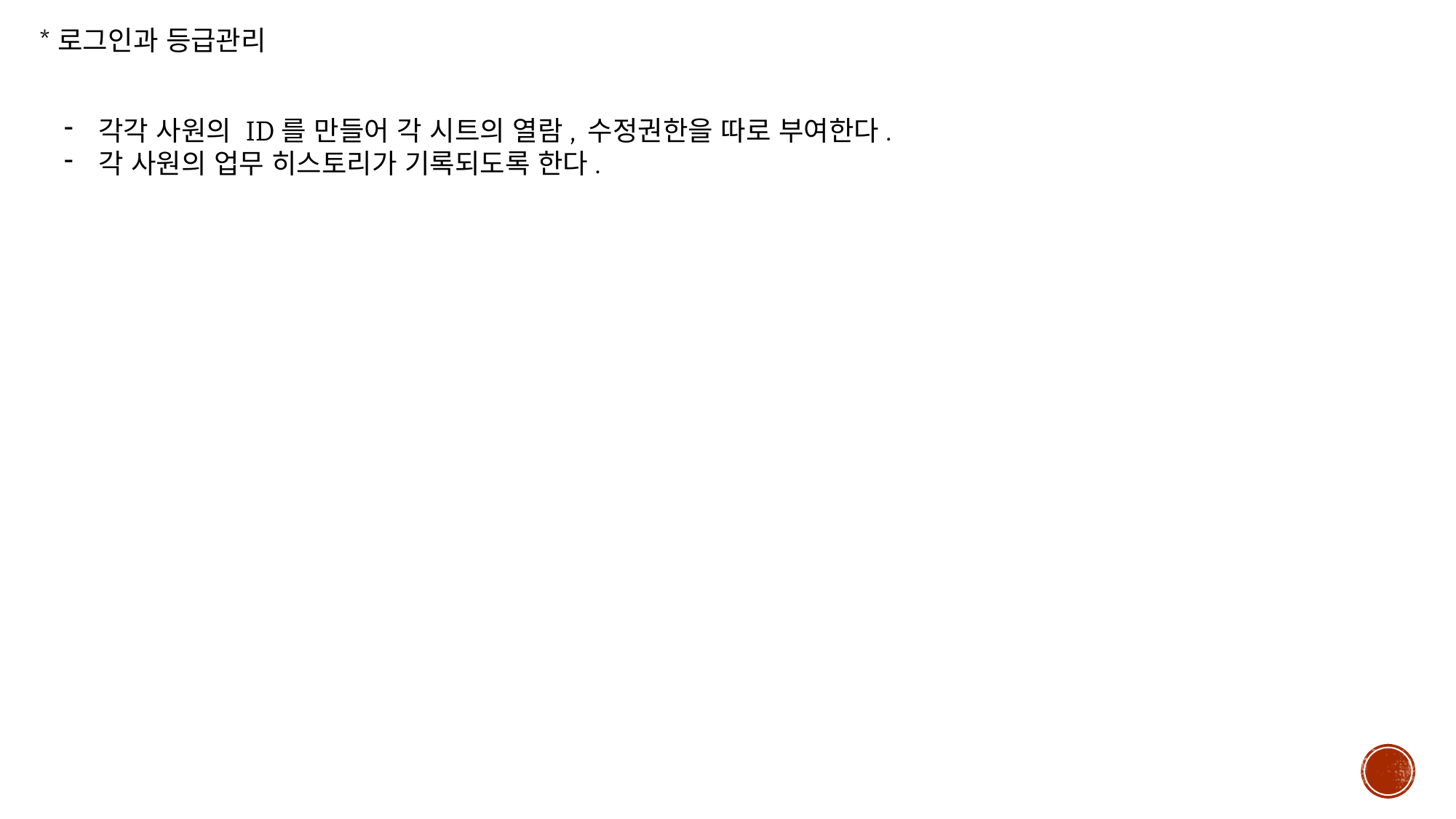

*로그인과 등급관리
각각 사원의 ID를 만들어 각 시트의 열람, 수정권한을 따로 부여한다.
각 사원의 업무 히스토리가 기록되도록 한다.